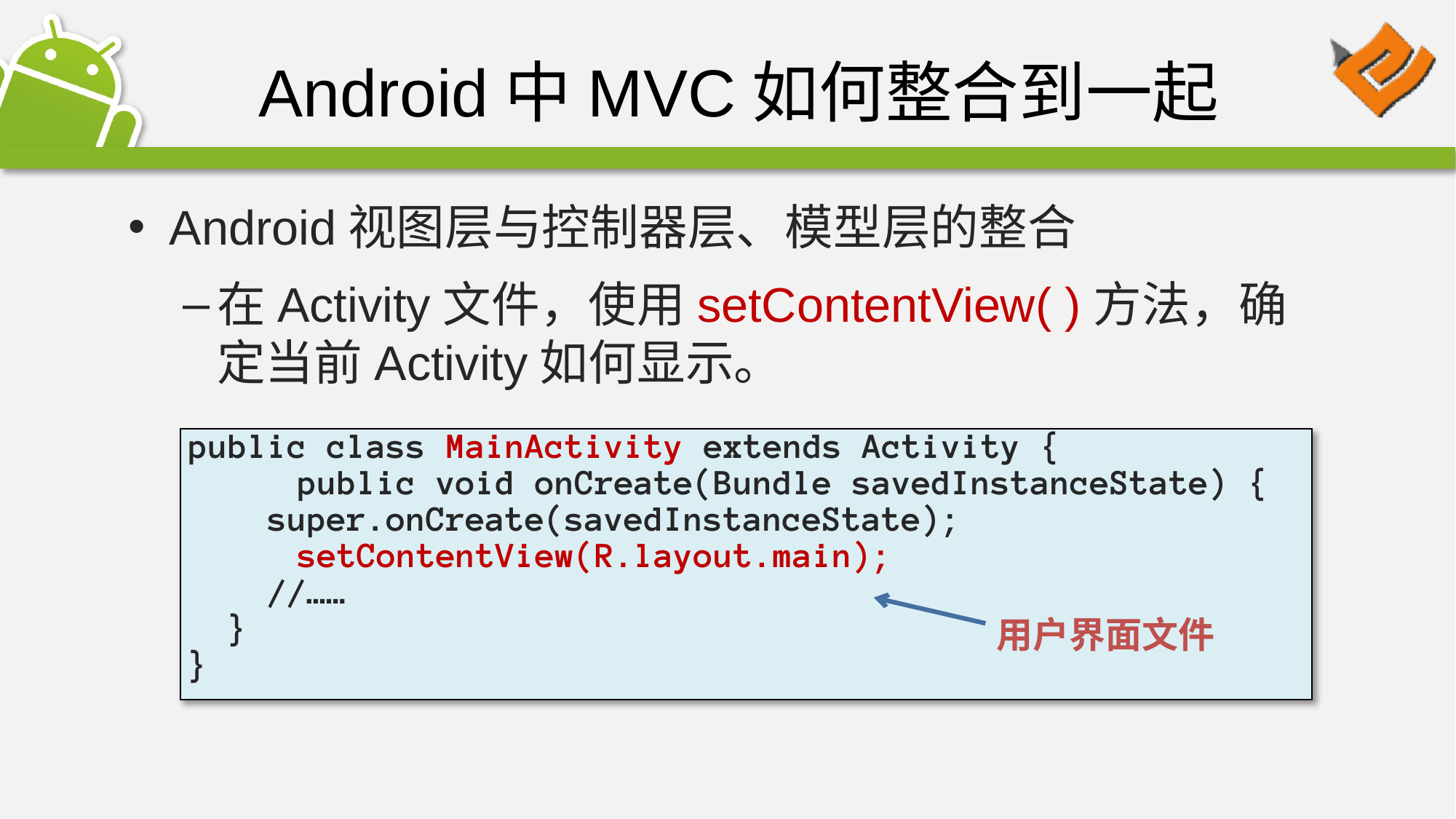

# Android中MVC如何整合到一起
Android视图层与控制器层、模型层的整合
在Activity文件，使用setContentView( )方法，确定当前Activity如何显示。
| public class MainActivity extends Activity { public void onCreate(Bundle savedInstanceState) { super.onCreate(savedInstanceState); setContentView(R.layout.main); //…… } } |
| --- |
用户界面文件